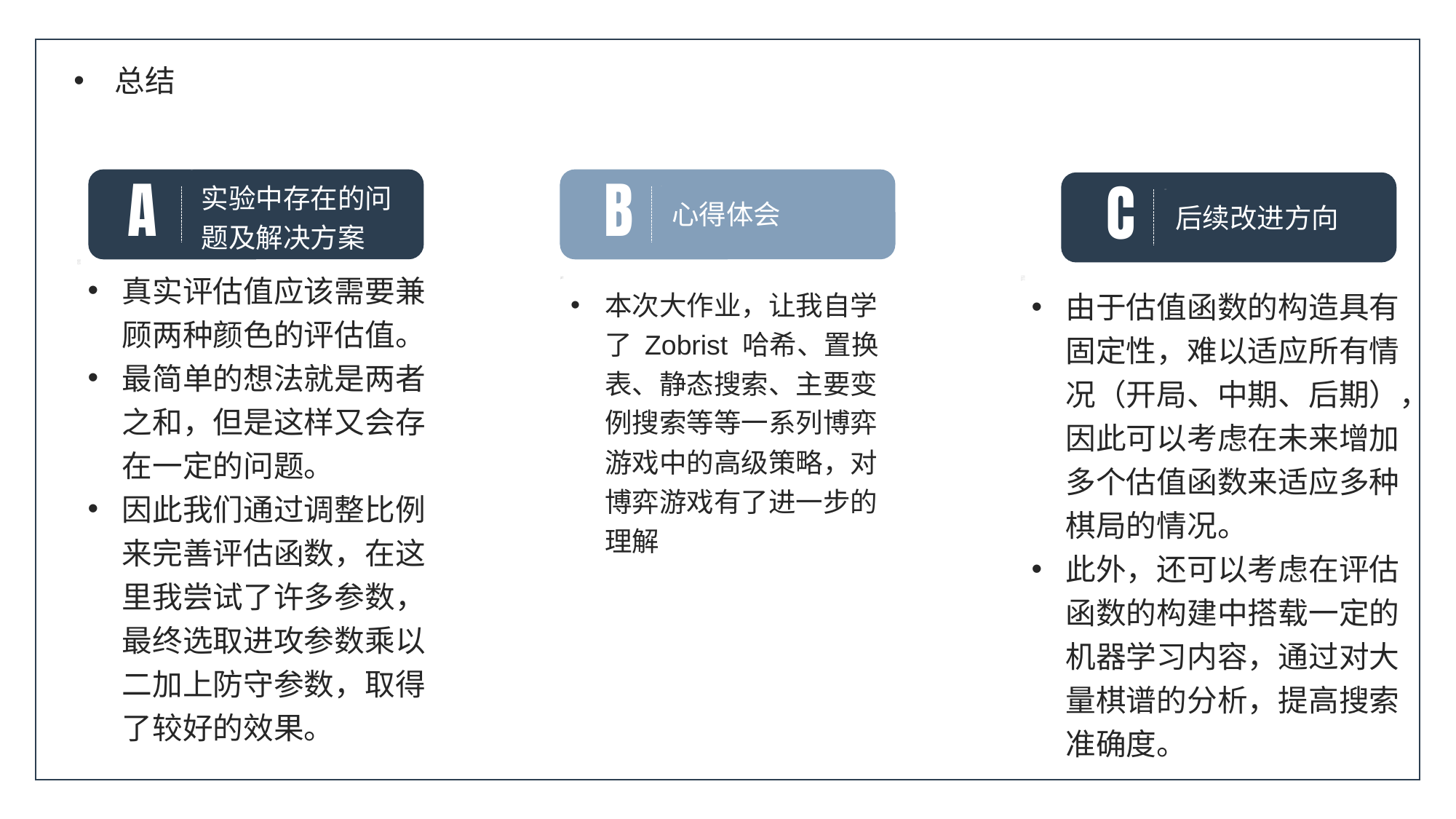

总结
A
B
C

实验中存在的问题及解决方案

心得体会
后续改进方向
真实评估值应该需要兼顾两种颜色的评估值。
最简单的想法就是两者之和，但是这样又会存在一定的问题。
因此我们通过调整比例来完善评估函数，在这里我尝试了许多参数，最终选取进攻参数乘以二加上防守参数，取得了较好的效果。
由于估值函数的构造具有固定性，难以适应所有情况（开局、中期、后期），因此可以考虑在未来增加多个估值函数来适应多种棋局的情况。
此外，还可以考虑在评估函数的构建中搭载一定的机器学习内容，通过对大量棋谱的分析，提高搜索准确度。
本次大作业，让我自学了 Zobrist 哈希、置换表、静态搜索、主要变例搜索等等一系列博弈游戏中的高级策略，对博弈游戏有了进一步的理解